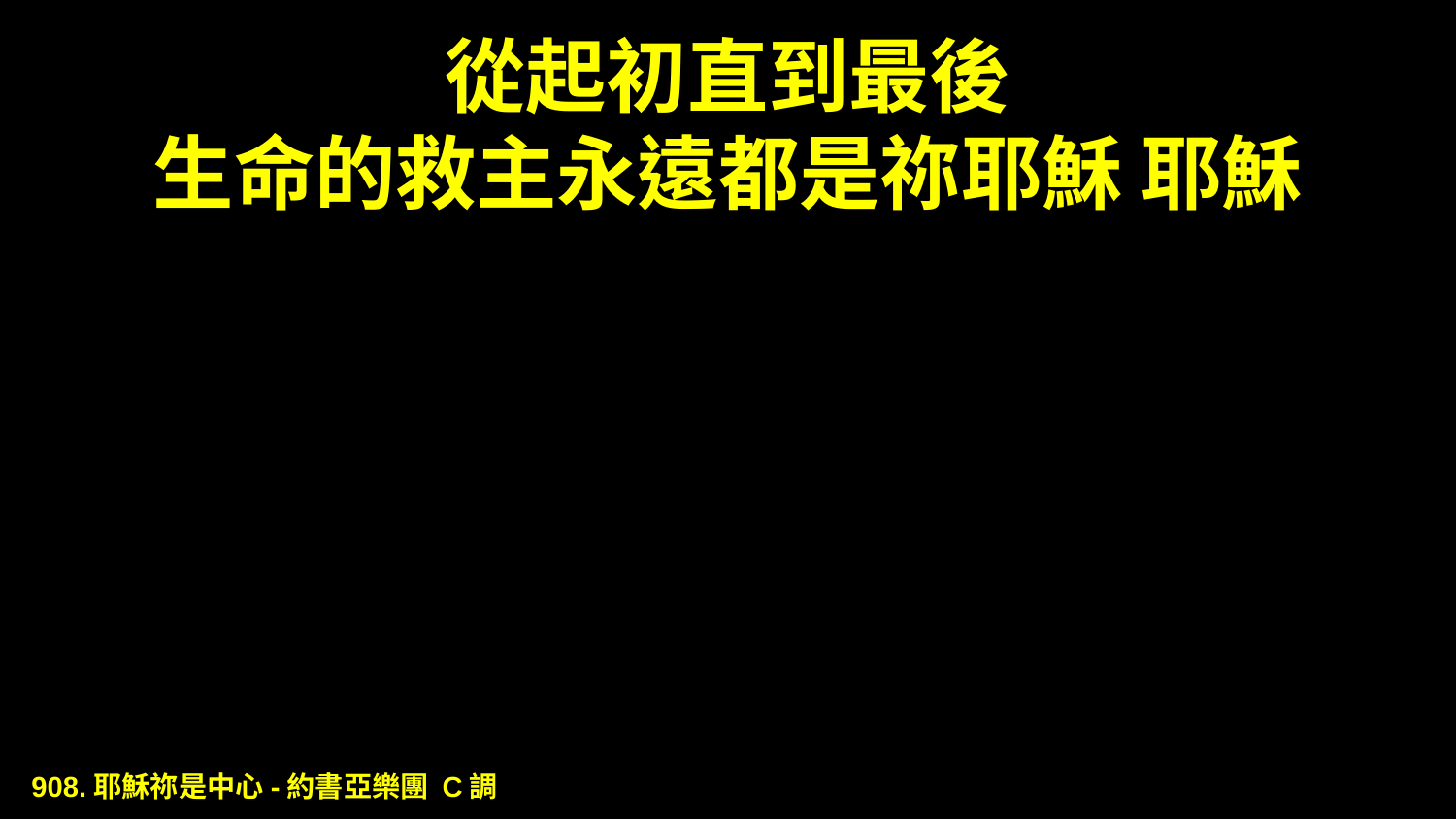

# 從起初直到最後 生命的救主永遠都是祢耶穌 耶穌
908.耶穌祢是中心-約書亞樂團 C調